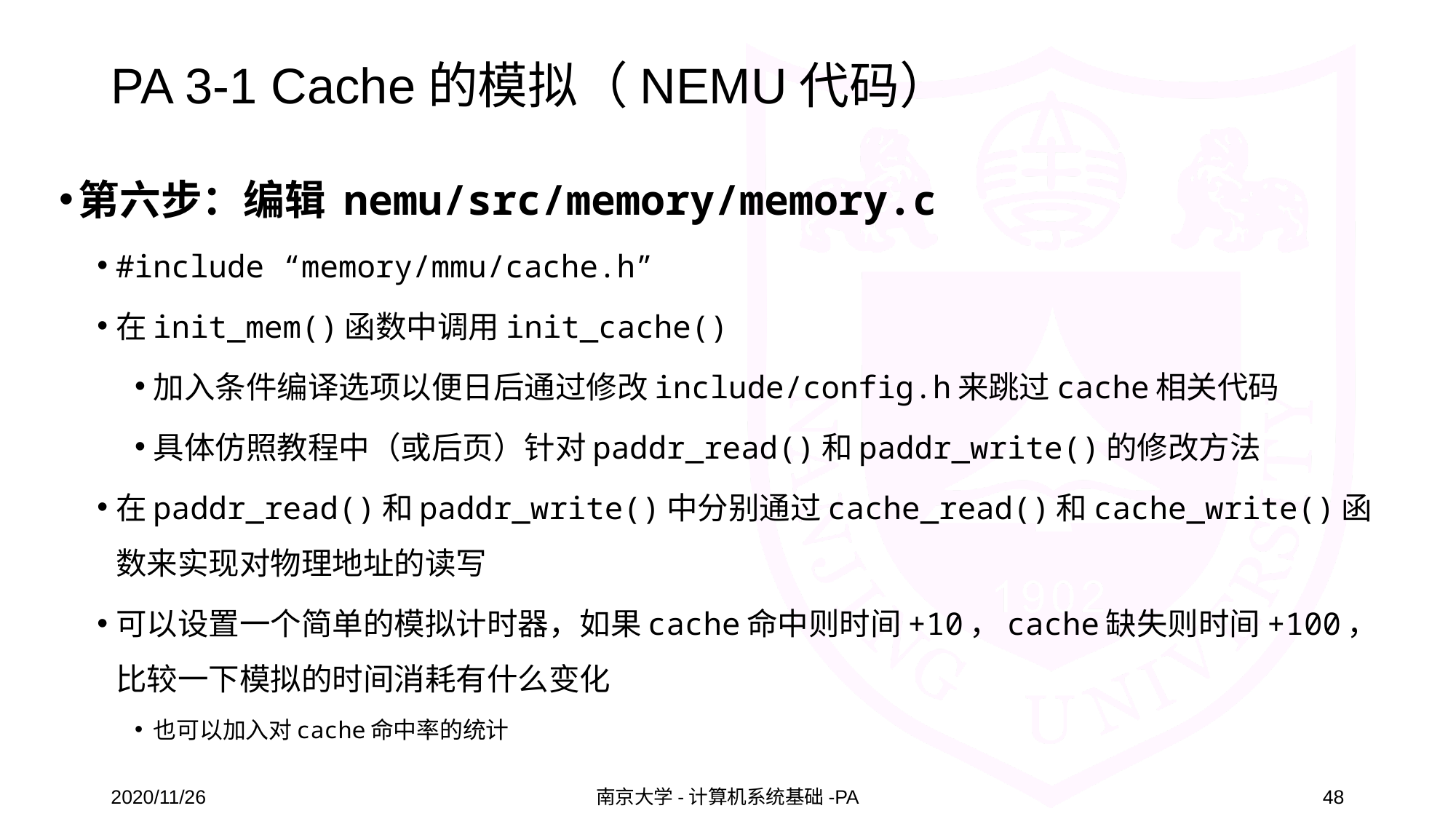

# PA 3-1 Cache的模拟（NEMU代码）
第六步：编辑 nemu/src/memory/memory.c
#include “memory/mmu/cache.h”
在init_mem()函数中调用init_cache()
加入条件编译选项以便日后通过修改include/config.h来跳过cache相关代码
具体仿照教程中（或后页）针对paddr_read()和paddr_write()的修改方法
在paddr_read()和paddr_write()中分别通过cache_read()和cache_write()函数来实现对物理地址的读写
可以设置一个简单的模拟计时器，如果cache命中则时间+10，cache缺失则时间+100，比较一下模拟的时间消耗有什么变化
也可以加入对cache命中率的统计

2020/11/26
南京大学-计算机系统基础-PA
48